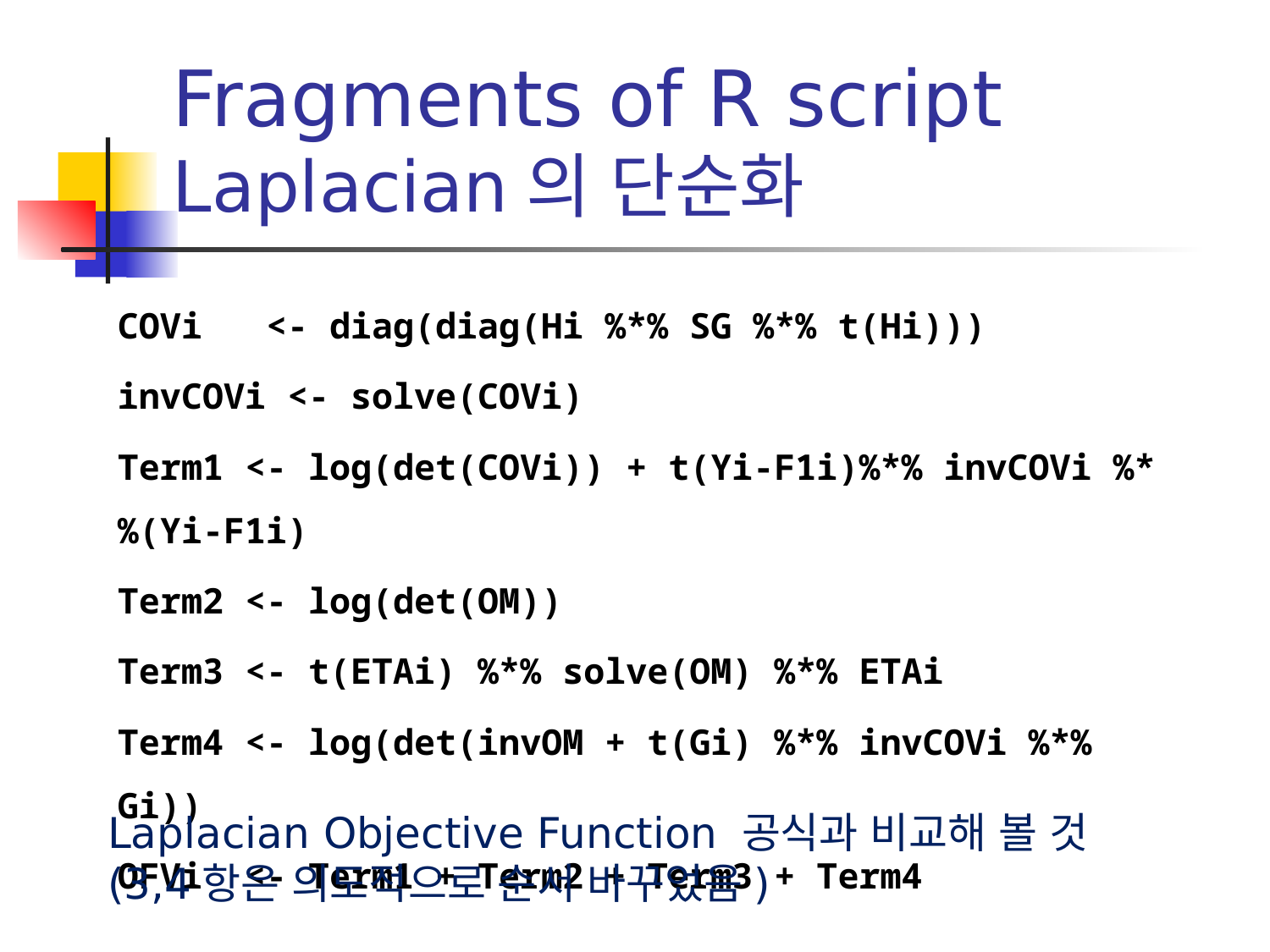

# Fragments of R script Laplacian의 단순화
COVi   <- diag(diag(Hi %*% SG %*% t(Hi)))
invCOVi <- solve(COVi)
Term1 <- log(det(COVi)) + t(Yi-F1i)%*% invCOVi %*%(Yi-F1i)
Term2 <- log(det(OM))
Term3 <- t(ETAi) %*% solve(OM) %*% ETAi
Term4 <- log(det(invOM + t(Gi) %*% invCOVi %*% Gi))
OFVi  <- Term1 + Term2 + Term3 + Term4
Laplacian Objective Function 공식과 비교해 볼 것
(3,4항은 의도적으로 순서 바꾸었음)